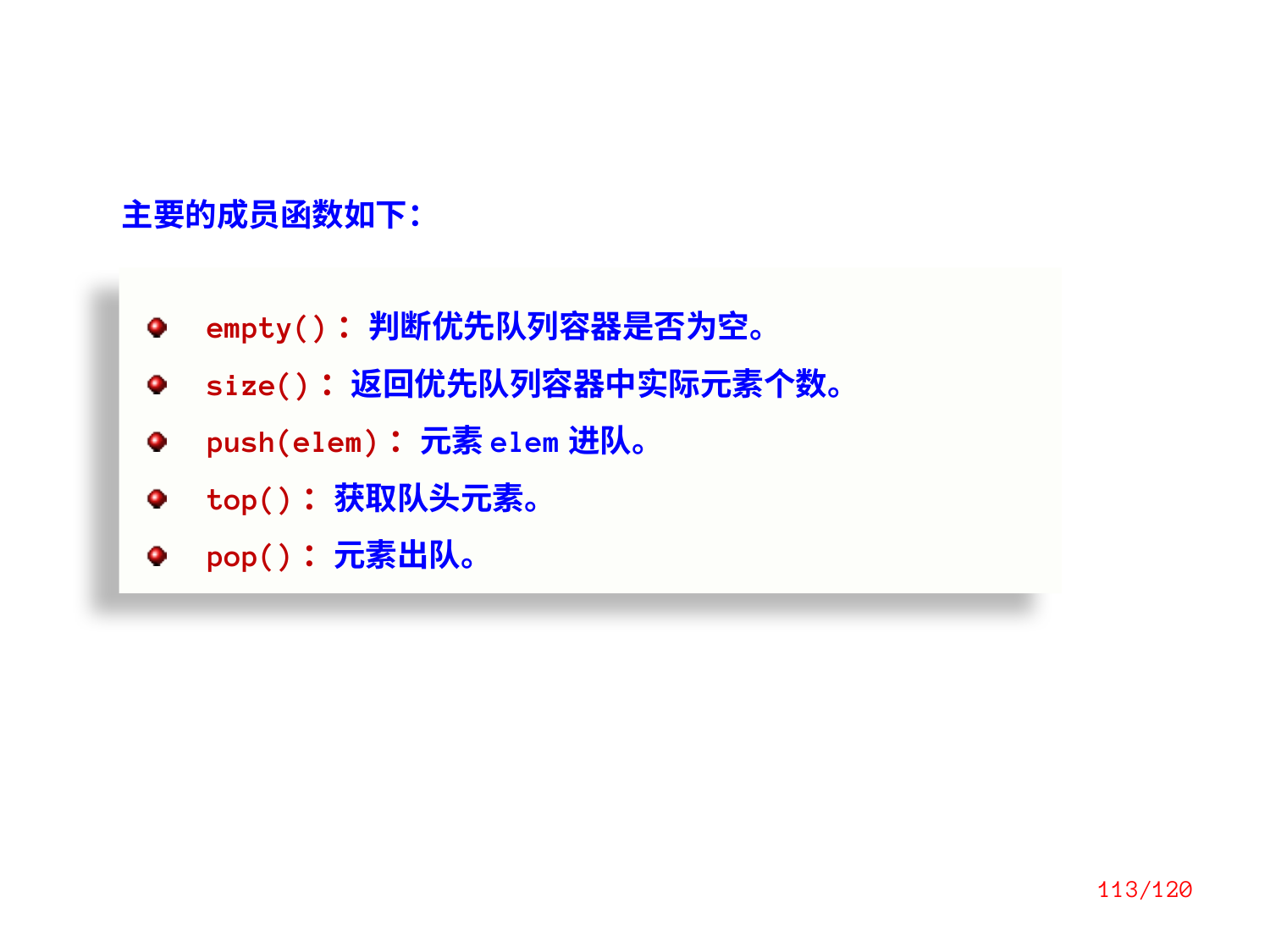

主要的成员函数如下：
empty()：判断优先队列容器是否为空。
size()：返回优先队列容器中实际元素个数。
push(elem)：元素elem进队。
top()：获取队头元素。
pop()：元素出队。
113/120